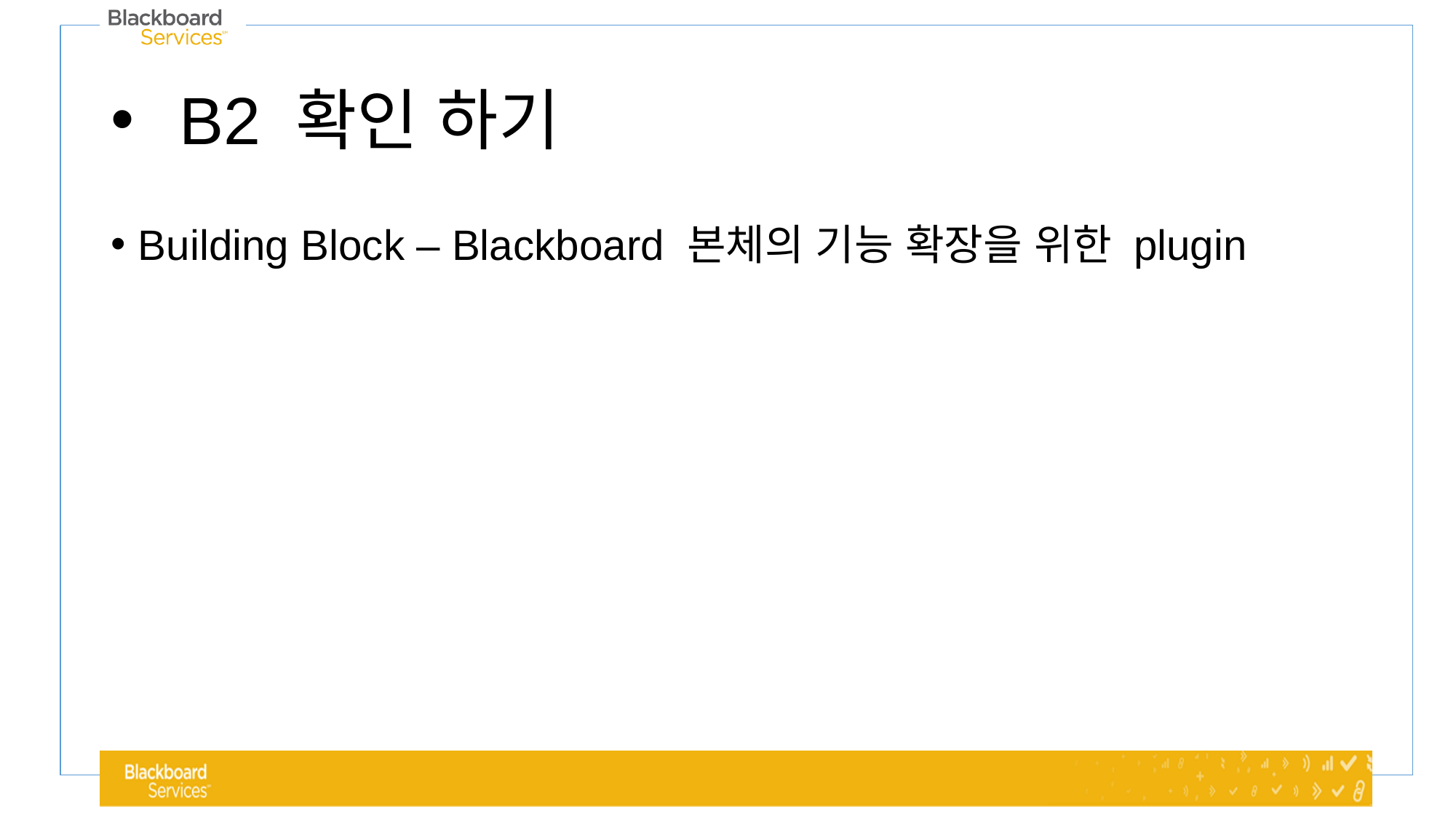

# B2 확인 하기
Building Block – Blackboard 본체의 기능 확장을 위한 plugin